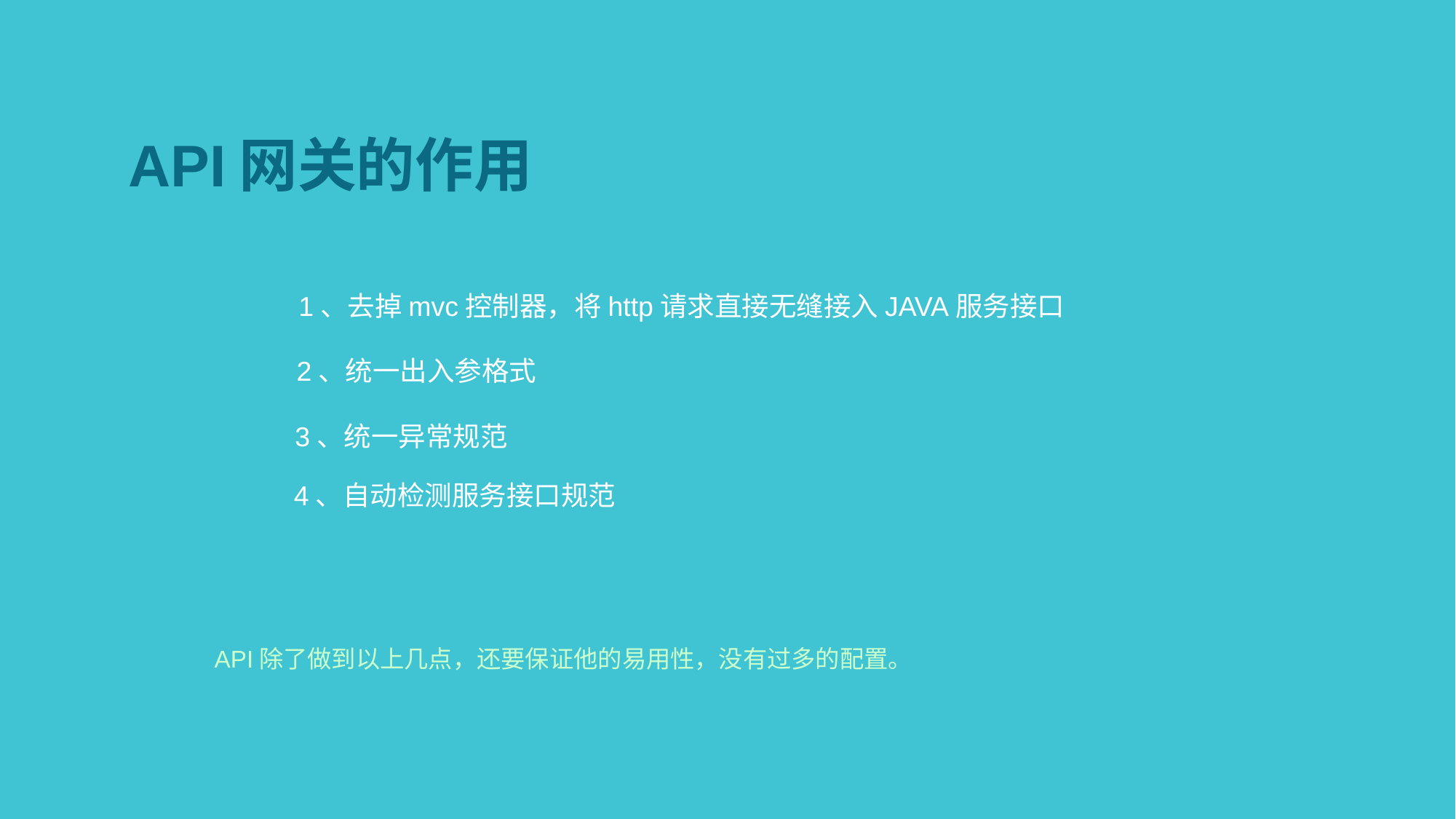

API网关的作用
1、去掉mvc控制器，将http请求直接无缝接入JAVA服务接口
2、统一出入参格式
3、统一异常规范
4、自动检测服务接口规范
API除了做到以上几点，还要保证他的易用性，没有过多的配置。